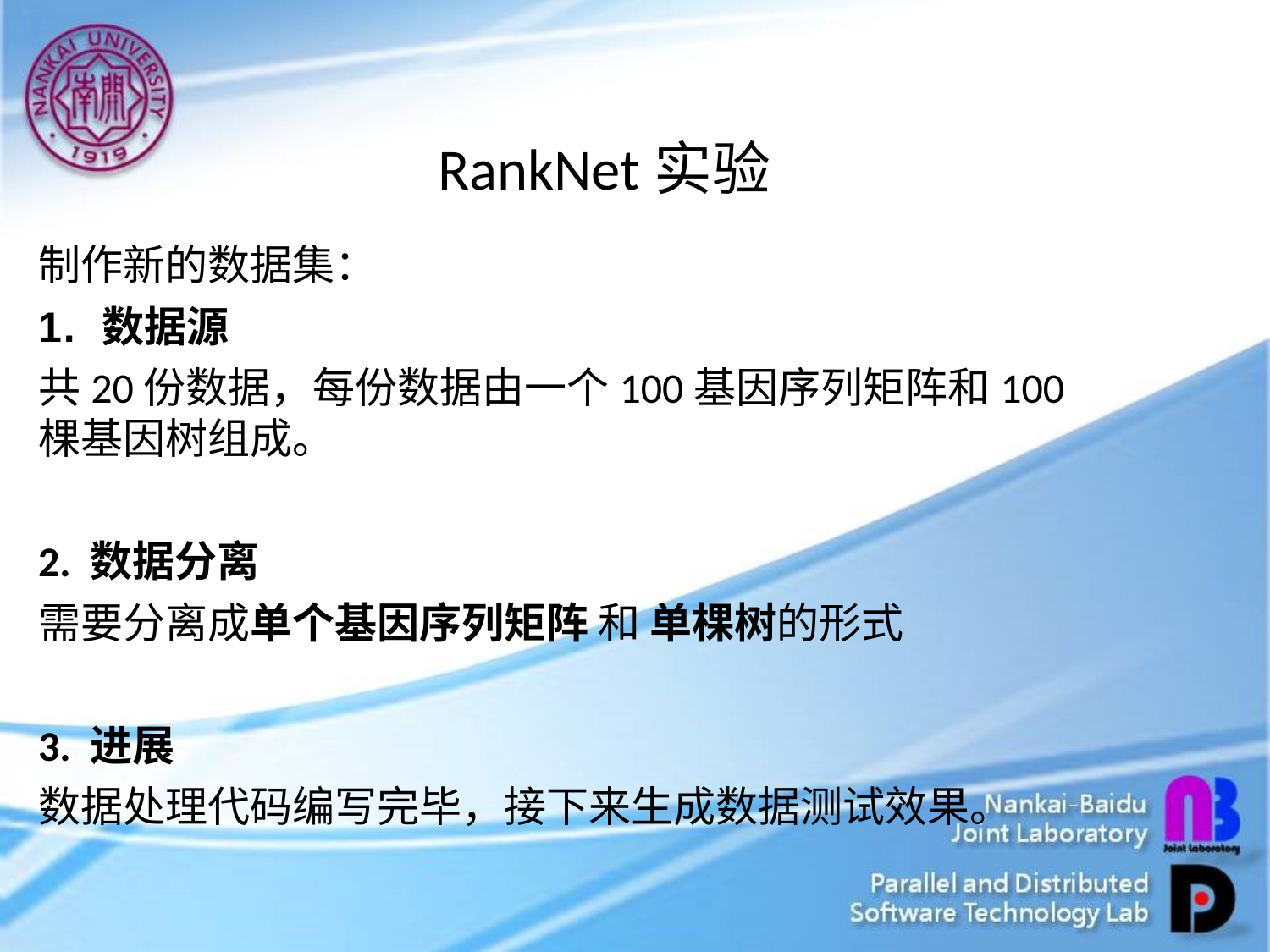

# RankNet实验
制作新的数据集：
数据源
共20份数据，每份数据由一个100基因序列矩阵和100棵基因树组成。

2. 数据分离
需要分离成单个基因序列矩阵 和 单棵树的形式

3. 进展
数据处理代码编写完毕，接下来生成数据测试效果。